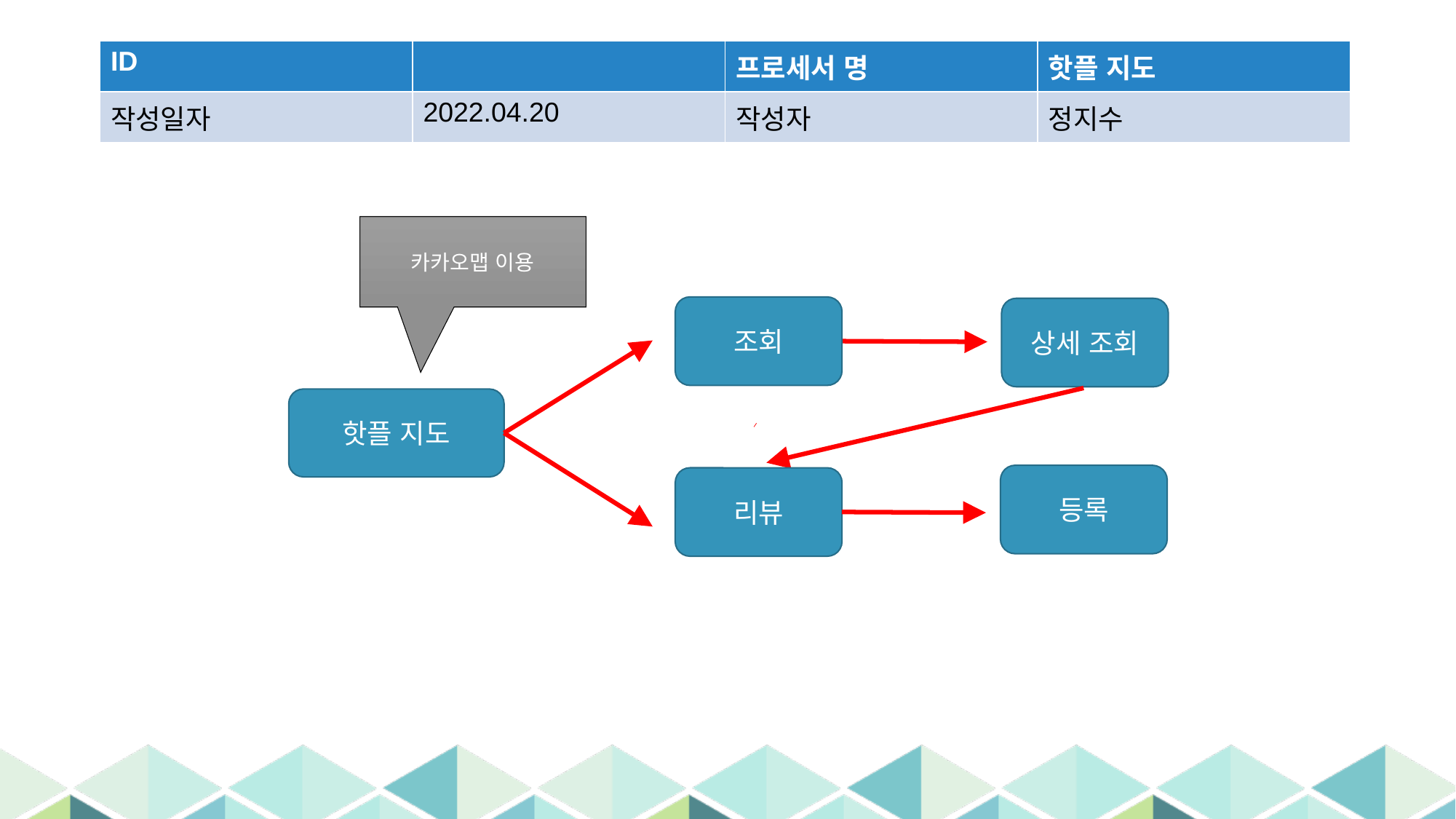

| ID |  | 프로세서 명 | 핫플 지도 |
| --- | --- | --- | --- |
| 작성일자 | 2022.04.20 | 작성자 | 정지수 |
카카오맵 이용
조회
상세 조회
핫플 지도
등록
리뷰